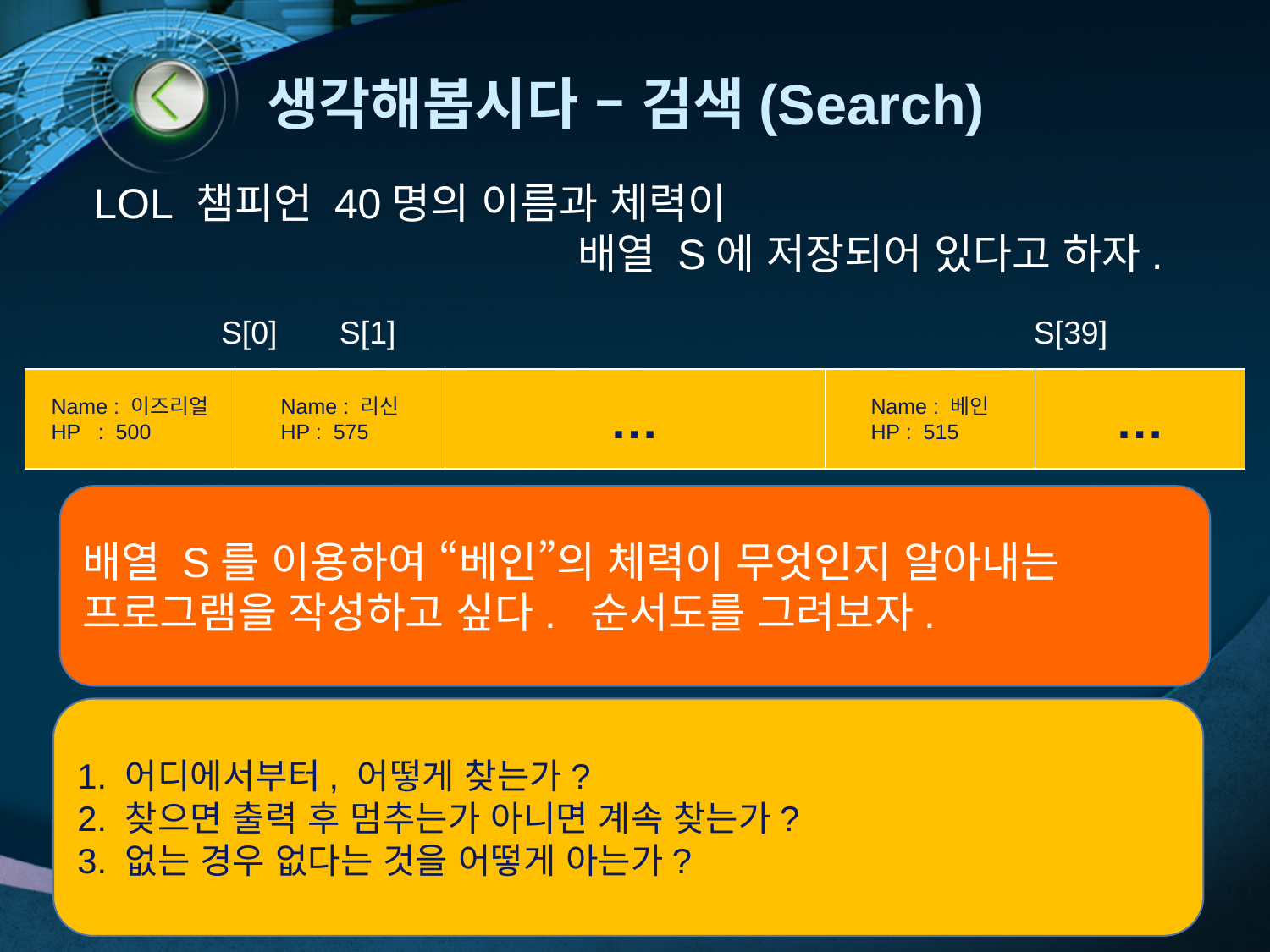

# 생각해봅시다 – 검색(Search)
LOL 챔피언 40명의 이름과 체력이
                                        배열 S에 저장되어 있다고 하자.

S[0]       S[1]                                                                        S[39]
Name : 이즈리얼
HP   :  500
Name : 리신
HP :  575
…
Name : 베인
HP :  515
…
배열 S를 이용하여 “베인”의 체력이 무엇인지 알아내는 프로그램을 작성하고 싶다.  순서도를 그려보자.
1. 어디에서부터, 어떻게 찾는가?
2. 찾으면 출력 후 멈추는가 아니면 계속 찾는가?
3. 없는 경우 없다는 것을 어떻게 아는가?